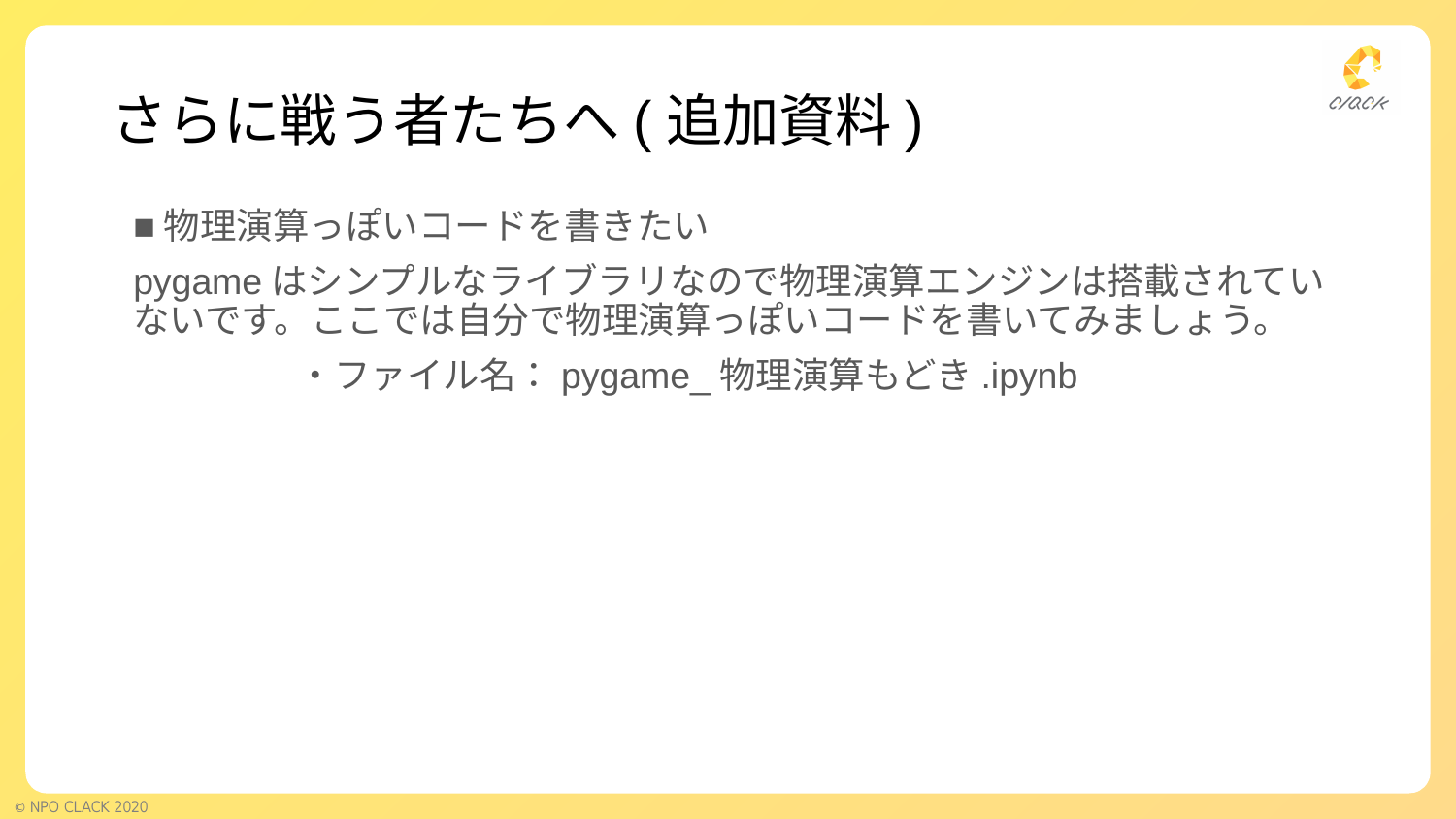

# さらに戦う者たちへ(追加資料)
■物理演算っぽいコードを書きたい
pygameはシンプルなライブラリなので物理演算エンジンは搭載されていないです。ここでは自分で物理演算っぽいコードを書いてみましょう。
	 ・ファイル名：pygame_物理演算もどき.ipynb